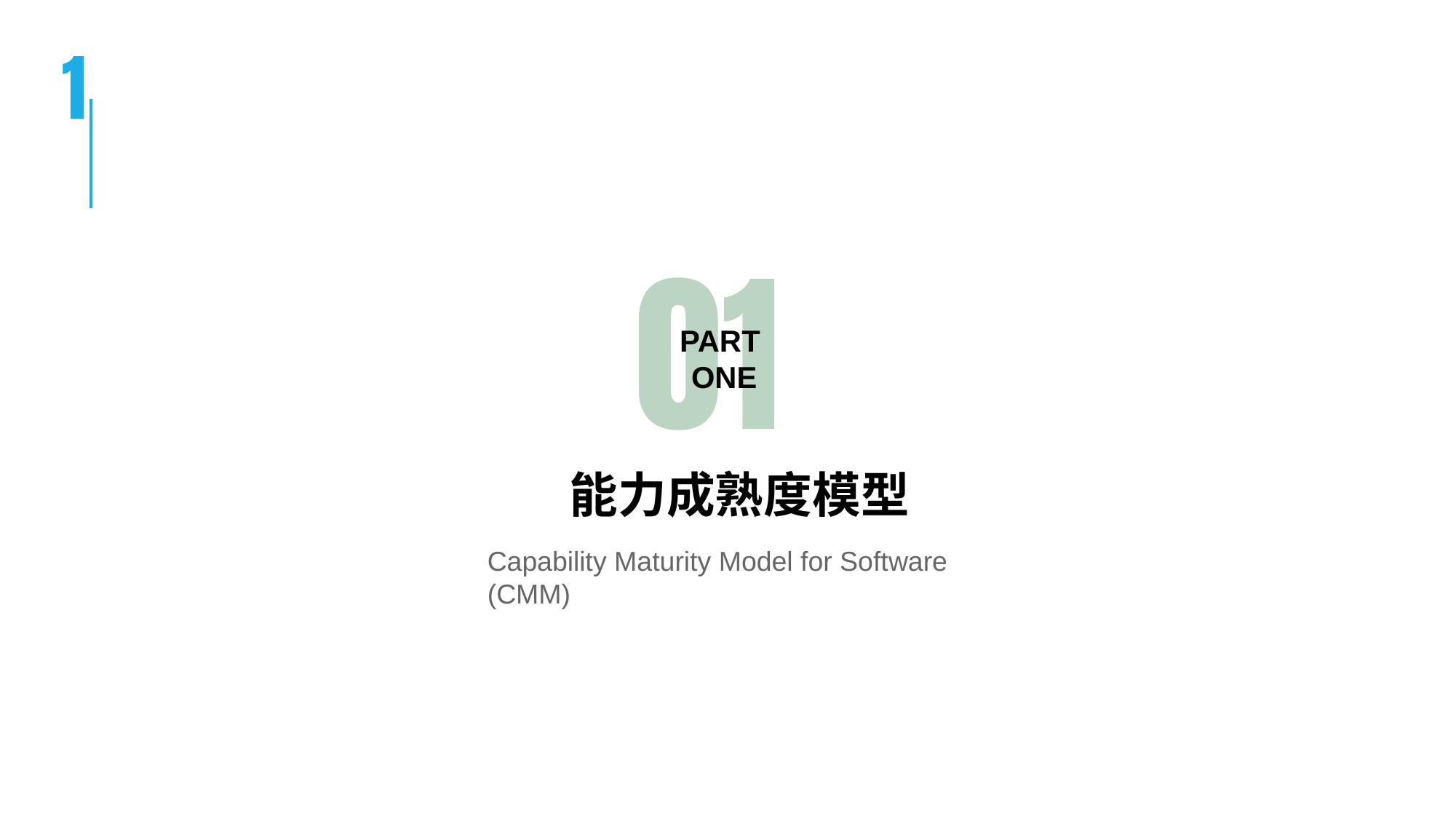

1
01
PART
ONE
能力成熟度模型
Capability Maturity Model for Software (CMM)